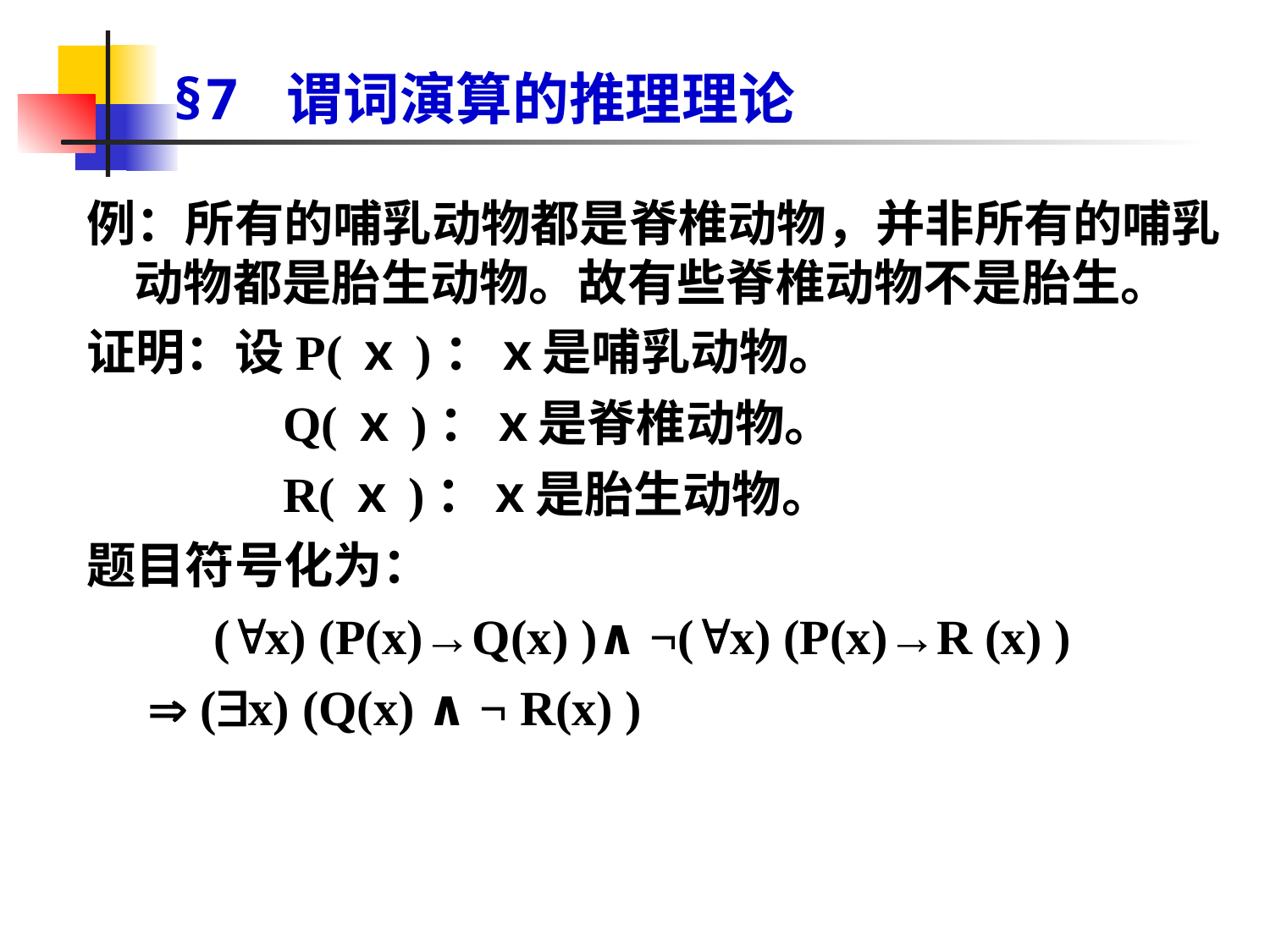

# §7 谓词演算的推理理论
例：所有的哺乳动物都是脊椎动物，并非所有的哺乳动物都是胎生动物。故有些脊椎动物不是胎生。
证明：设P(ｘ)：ｘ是哺乳动物。
                Q(ｘ)：ｘ是脊椎动物。
                R(ｘ)：ｘ是胎生动物。
题目符号化为：
      (∀x) (P(x)→Q(x) )∧ ¬(∀x) (P(x)→R (x) )
     ⇒ (∃x) (Q(x) ∧ ¬ R(x) )
102